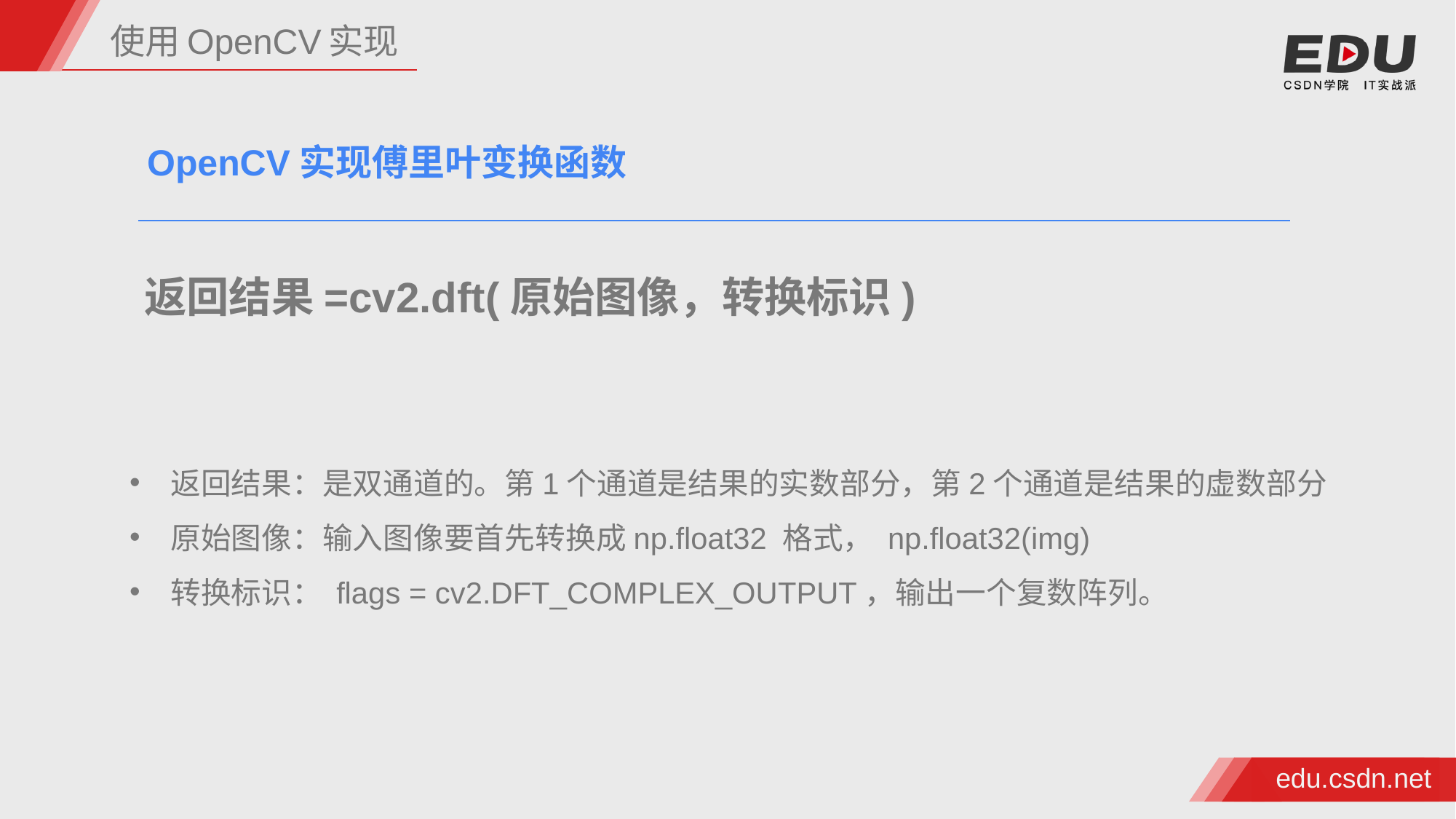

使用OpenCV实现
OpenCV实现傅里叶变换函数
返回结果=cv2.dft(原始图像，转换标识)
返回结果：是双通道的。第1个通道是结果的实数部分，第2个通道是结果的虚数部分
原始图像：输入图像要首先转换成np.float32 格式， np.float32(img)
转换标识： flags = cv2.DFT_COMPLEX_OUTPUT，输出一个复数阵列。